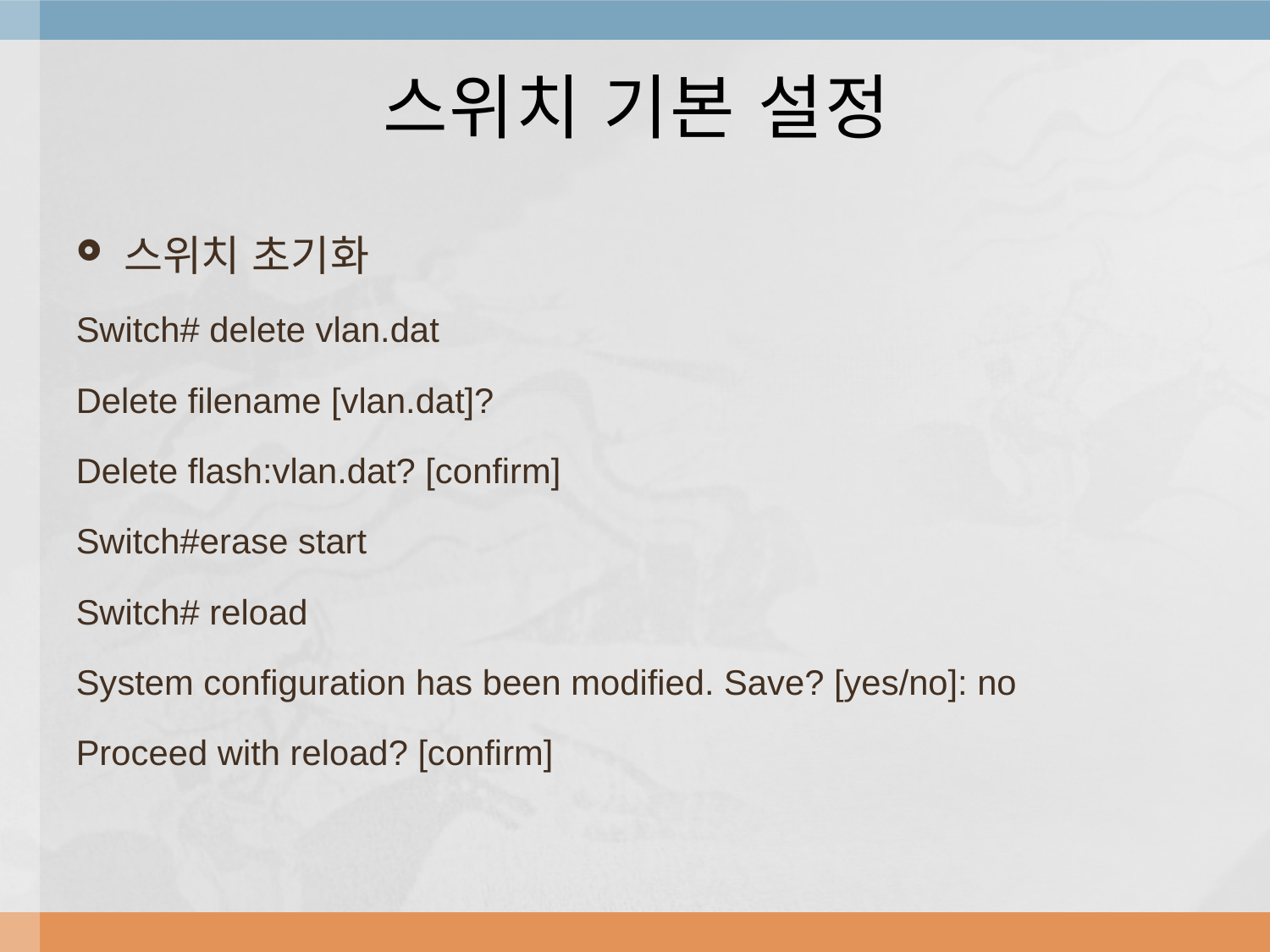

# 스위치 기본 설정
스위치 초기화
Switch# delete vlan.dat
Delete filename [vlan.dat]?
Delete flash:vlan.dat? [confirm]
Switch#erase start
Switch# reload
System configuration has been modified. Save? [yes/no]: no
Proceed with reload? [confirm]